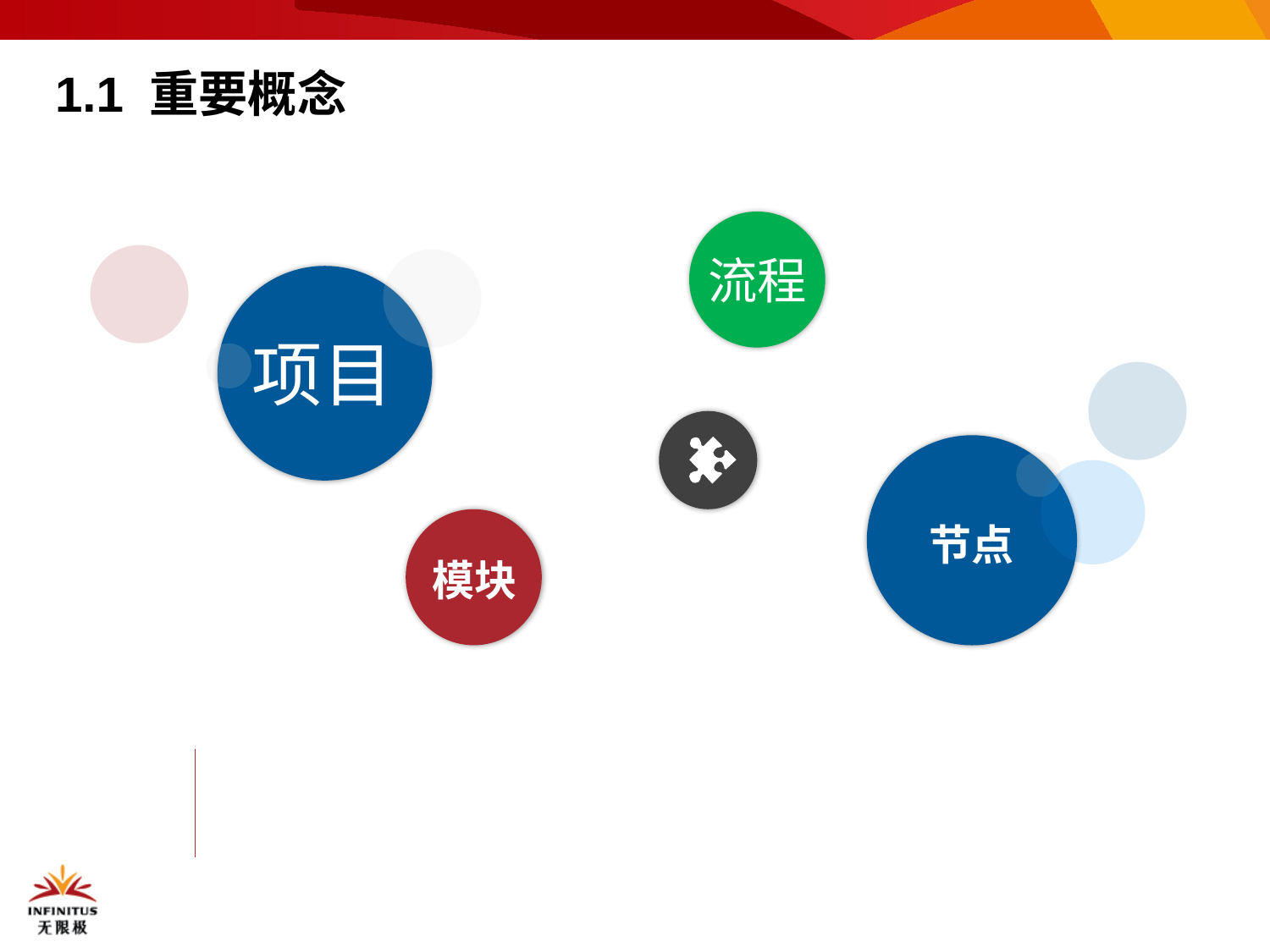

# 1.1 重要概念

流程

项目

节点
模块